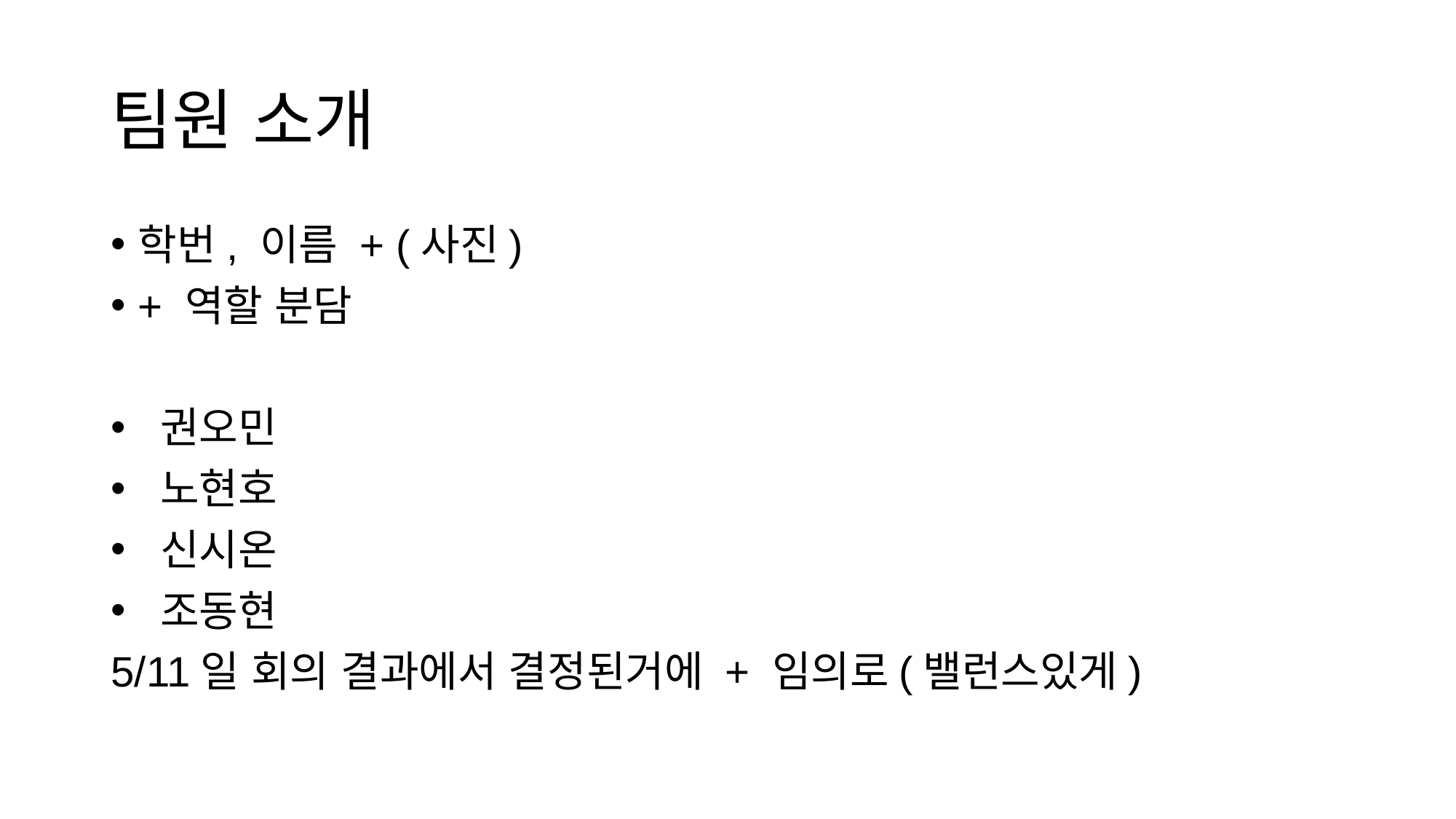

# 팀원 소개
학번, 이름 + (사진)
+ 역할 분담

 권오민
 노현호
 신시온
 조동현
5/11일 회의 결과에서 결정된거에 + 임의로(밸런스있게)